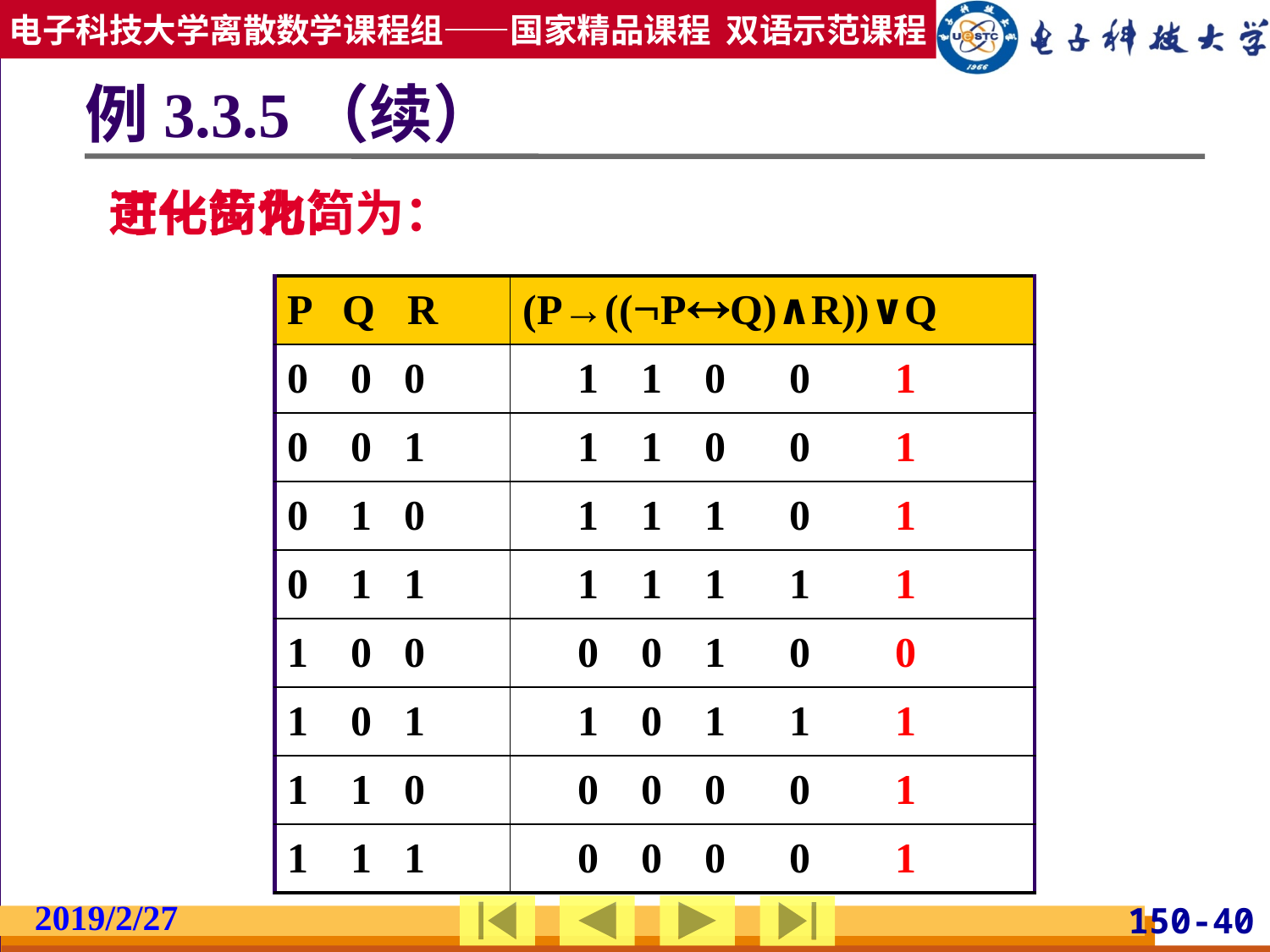

# 例3.3.5（续）
进一步化简为：
可化简为：
| P Q R | (P→((¬P↔Q)∧R))∨Q |
| --- | --- |
| 0 0 0 | 1 |
| 0 0 1 | 1 |
| 0 1 0 | 1 |
| 0 1 1 | 1 |
| 1 0 0 | 0 |
| 1 0 1 | 1 |
| 1 1 0 | 1 |
| 1 1 1 | 1 |
| P Q R | (P→((¬P↔Q)∧R))∨Q |
| --- | --- |
| 0 0 0 | 1 1 0 0 1 |
| 0 0 1 | 1 1 0 0 1 |
| 0 1 0 | 1 1 1 0 1 |
| 0 1 1 | 1 1 1 1 1 |
| 1 0 0 | 0 0 1 0 0 |
| 1 0 1 | 1 0 1 1 1 |
| 1 1 0 | 0 0 0 0 1 |
| 1 1 1 | 0 0 0 0 1 |
2019/2/27